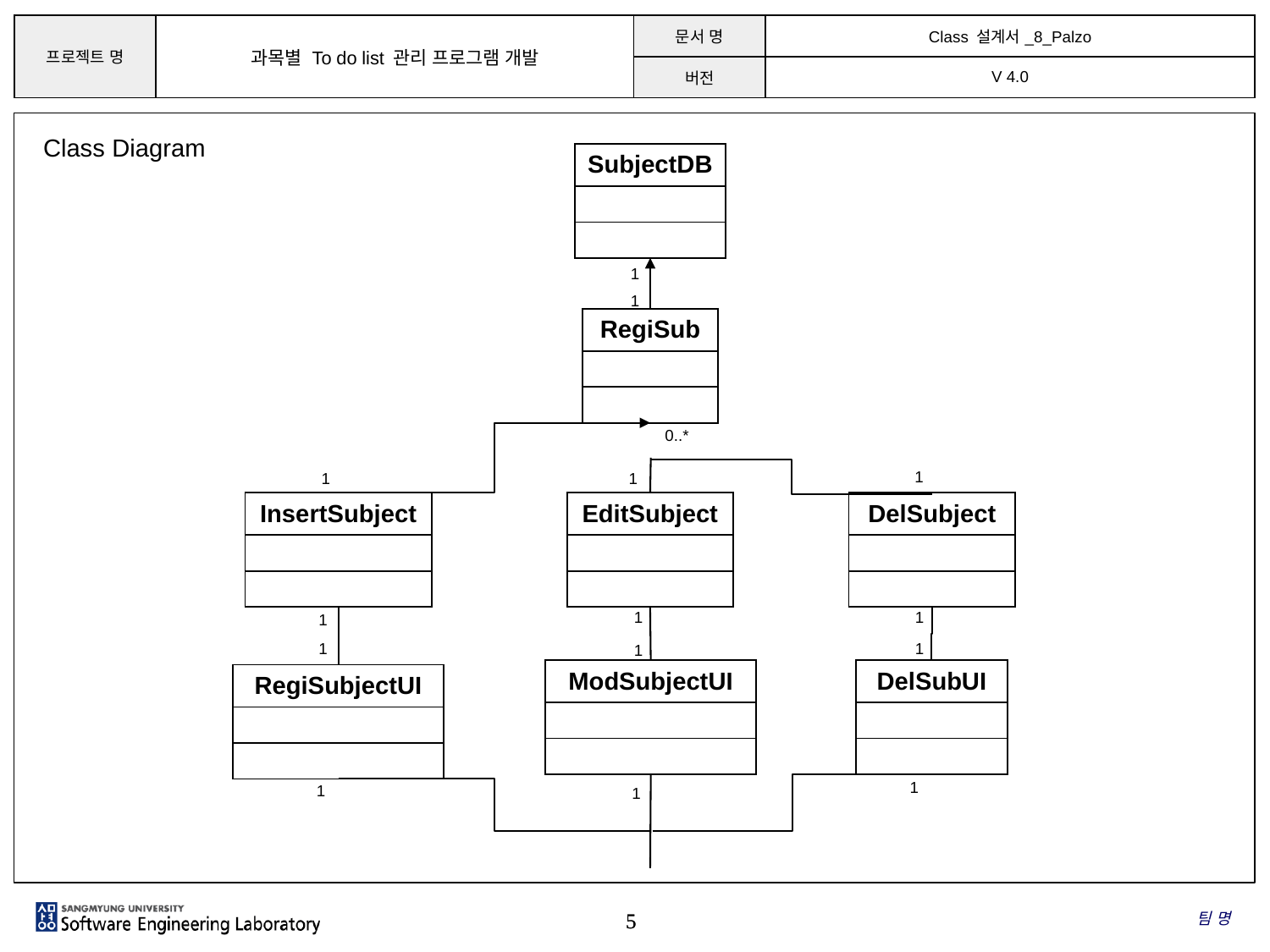

Class Diagram
| SubjectDB |
| --- |
|  |
|  |
1
1
| RegiSub |
| --- |
|  |
|  |
0..*
1
1
1
| InsertSubject |
| --- |
|  |
|  |
| EditSubject |
| --- |
|  |
|  |
| DelSubject |
| --- |
|  |
|  |
1
1
1
1
1
1
| ModSubjectUI |
| --- |
|  |
|  |
| DelSubUI |
| --- |
|  |
|  |
| RegiSubjectUI |
| --- |
|  |
|  |
1
1
1
팀 명